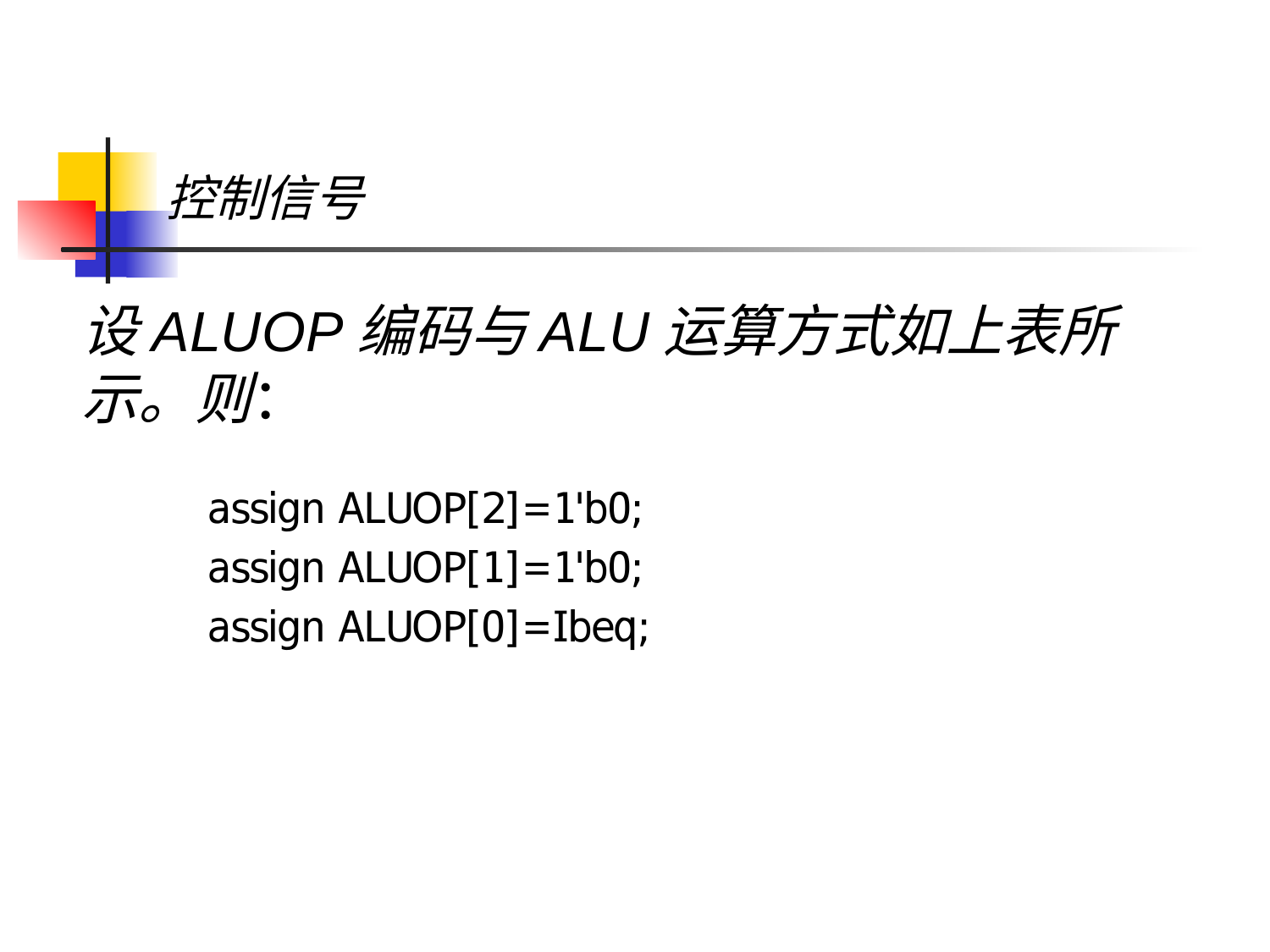

# 控制信号
设ALUOP编码与ALU运算方式如上表所示。则：

	assign ALUOP[2]=1'b0;
	assign ALUOP[1]=1'b0;
	assign ALUOP[0]=Ibeq;